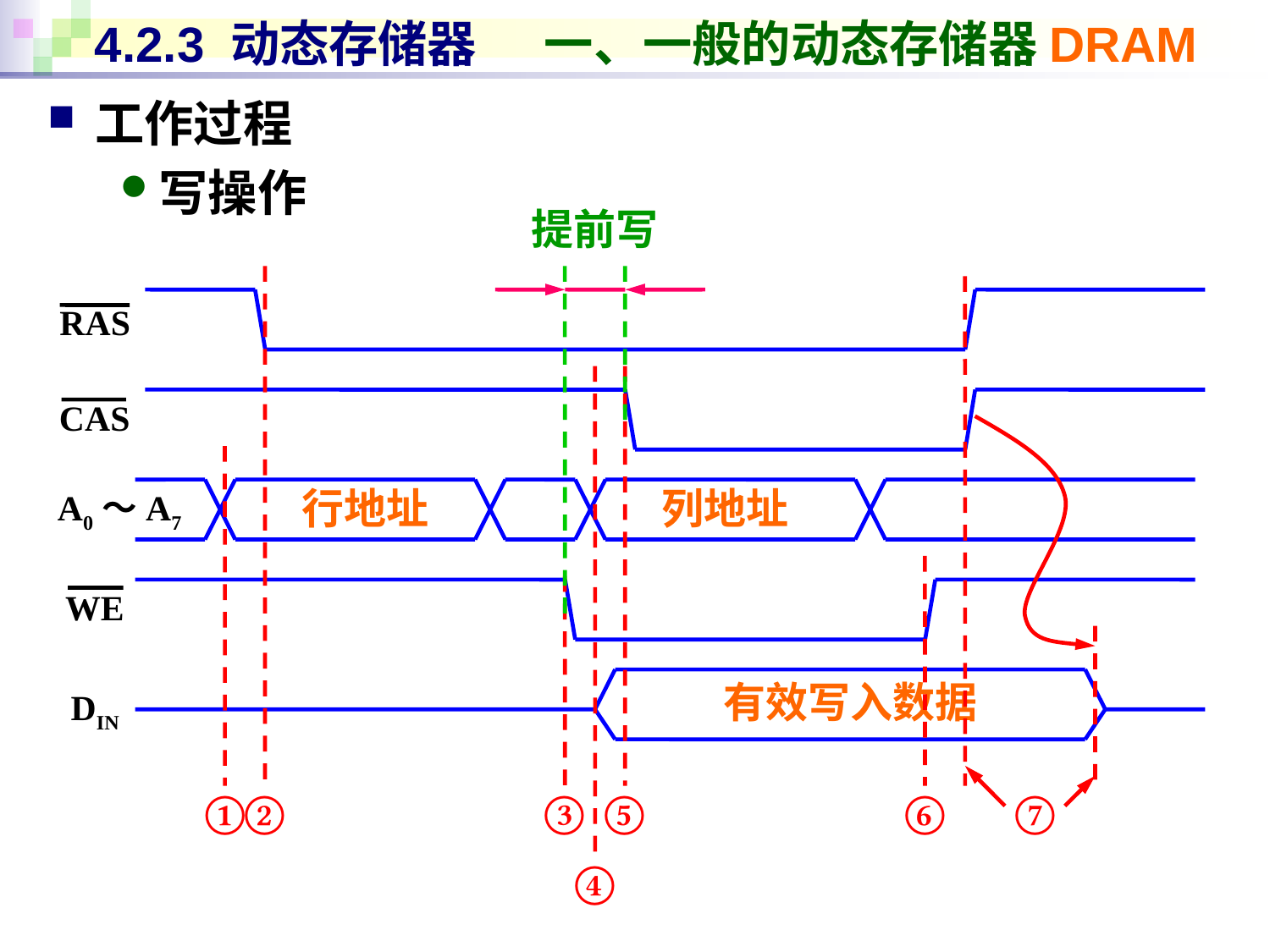

# 4.2.3 动态存储器      一、一般的动态存储器DRAM
工作过程
写操作
提前写

RAS

CAS

行地址
列地址
A0～A7

WE

有效写入数据

DIN

①
②
③
⑤
⑥
⑦

④
52